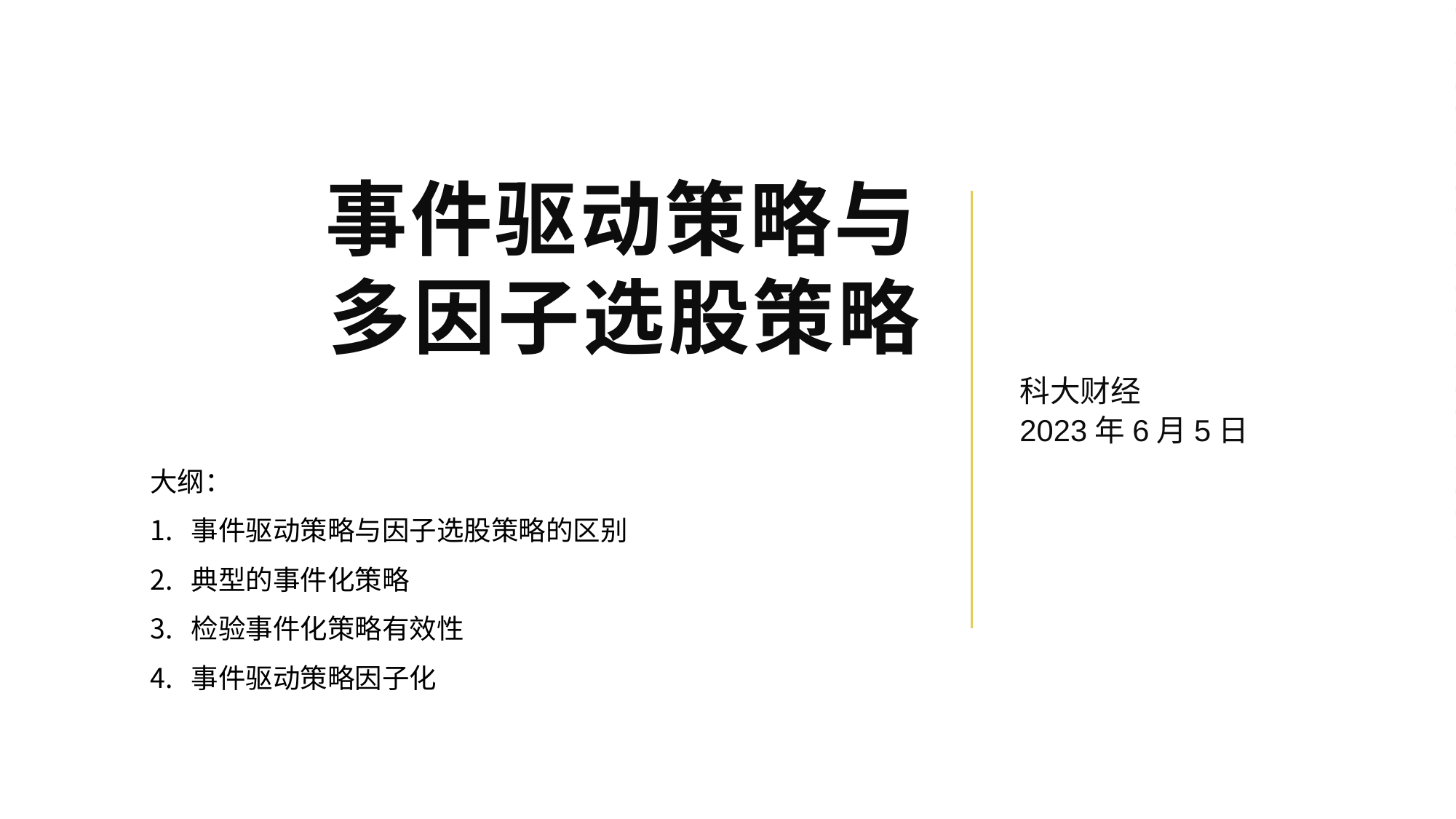

# 事件驱动策略与 多因子选股策略
科大财经
2023年6月5日
大纲：
事件驱动策略与因子选股策略的区别
典型的事件化策略
检验事件化策略有效性
事件驱动策略因子化